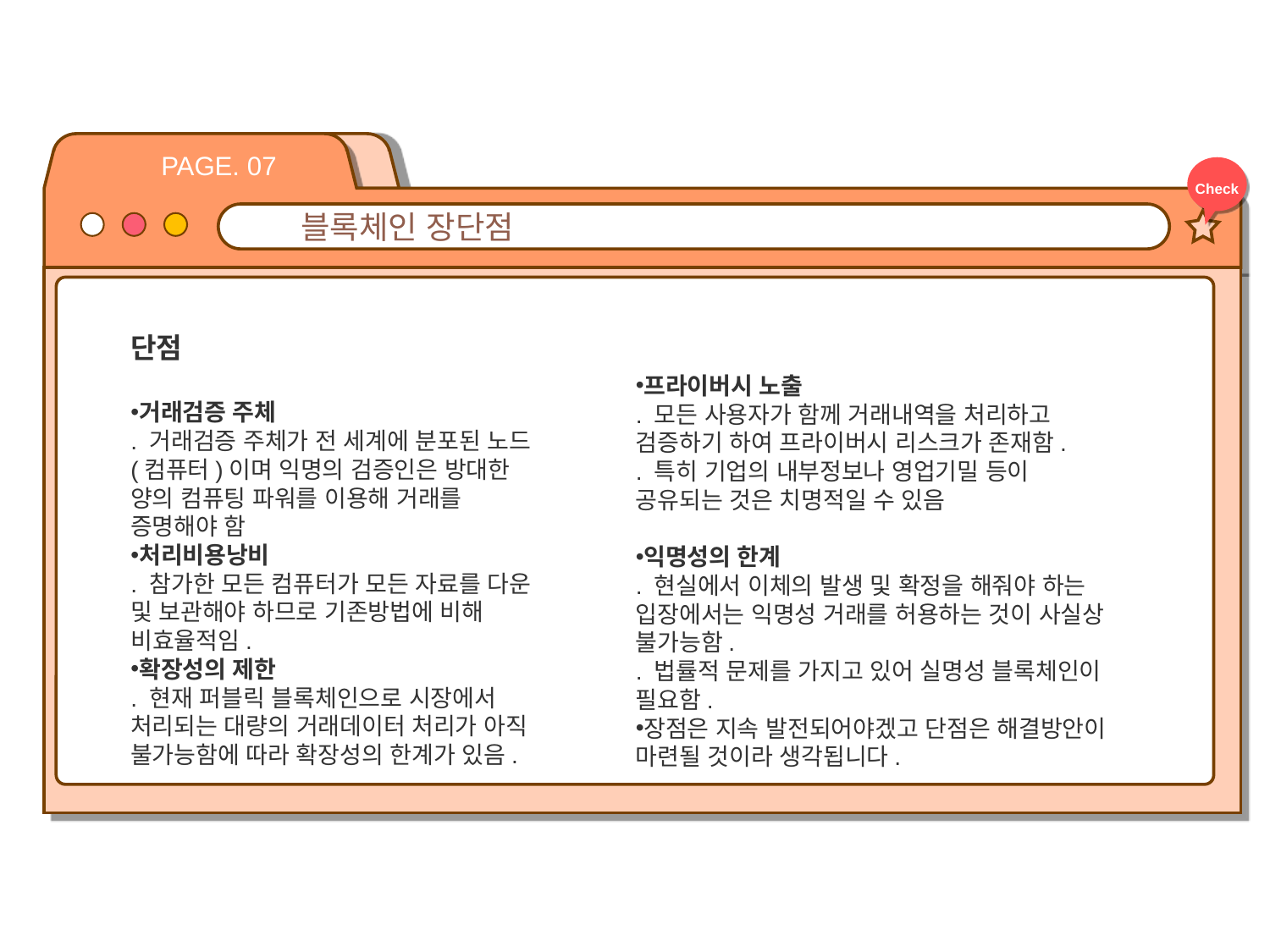

PAGE. 07
Check
블록체인 장단점

단점

거래검증 주체
. 거래검증 주체가 전 세계에 분포된 노드(컴퓨터)이며 익명의 검증인은 방대한 양의 컴퓨팅 파워를 이용해 거래를 증명해야 함
처리비용낭비
. 참가한 모든 컴퓨터가 모든 자료를 다운 및 보관해야 하므로 기존방법에 비해 비효율적임.
확장성의 제한
. 현재 퍼블릭 블록체인으로 시장에서 처리되는 대량의 거래데이터 처리가 아직 불가능함에 따라 확장성의 한계가 있음.

프라이버시 노출
. 모든 사용자가 함께 거래내역을 처리하고 검증하기 하여 프라이버시 리스크가 존재함.
. 특히 기업의 내부정보나 영업기밀 등이 공유되는 것은 치명적일 수 있음

익명성의 한계
. 현실에서 이체의 발생 및 확정을 해줘야 하는 입장에서는 익명성 거래를 허용하는 것이 사실상 불가능함.
. 법률적 문제를 가지고 있어 실명성 블록체인이 필요함.
장점은 지속 발전되어야겠고 단점은 해결방안이 마련될 것이라 생각됩니다.